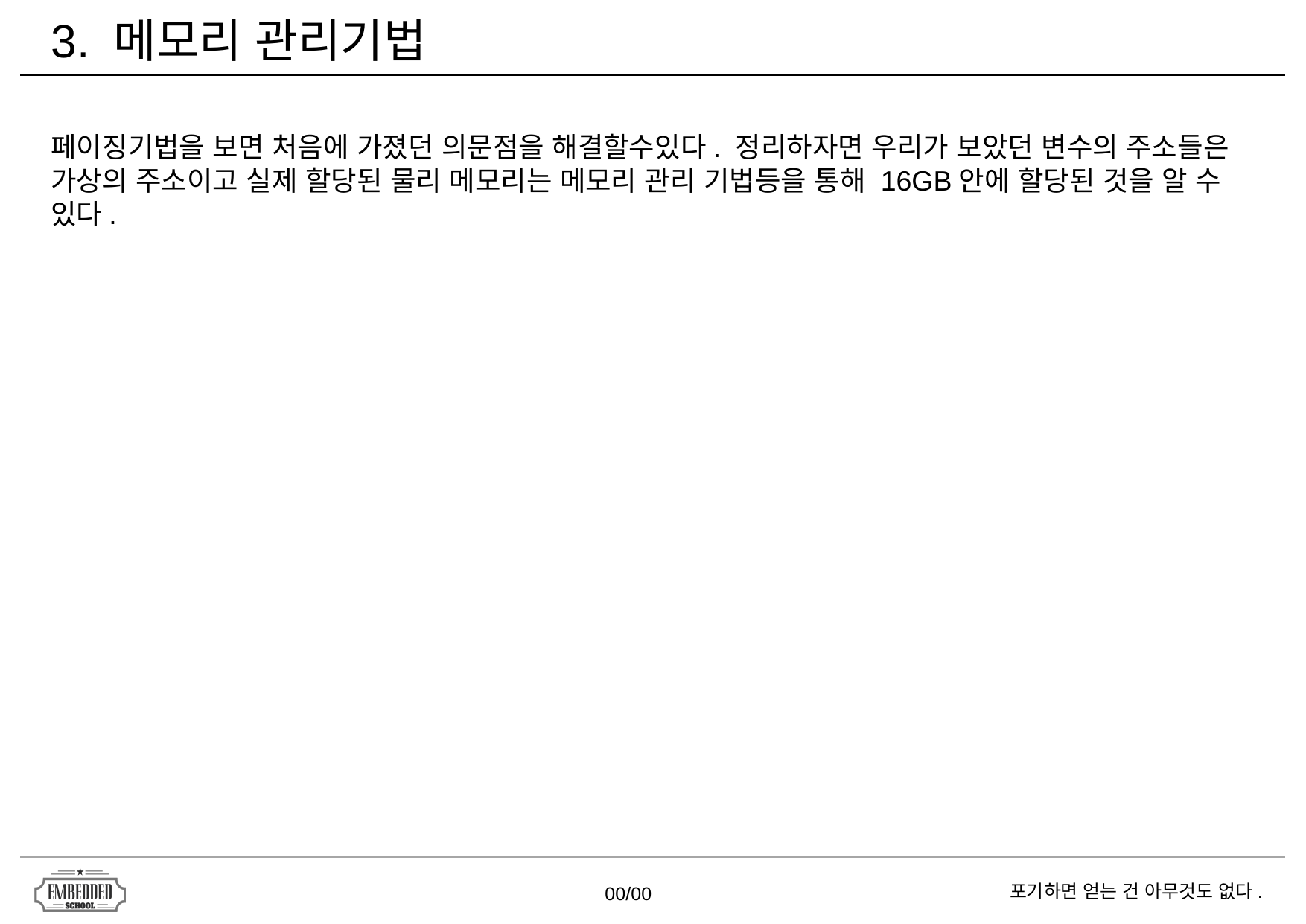

3. 메모리 관리기법
페이징기법을 보면 처음에 가졌던 의문점을 해결할수있다. 정리하자면 우리가 보았던 변수의 주소들은 가상의 주소이고 실제 할당된 물리 메모리는 메모리 관리 기법등을 통해 16GB안에 할당된 것을 알 수 있다.
00/00